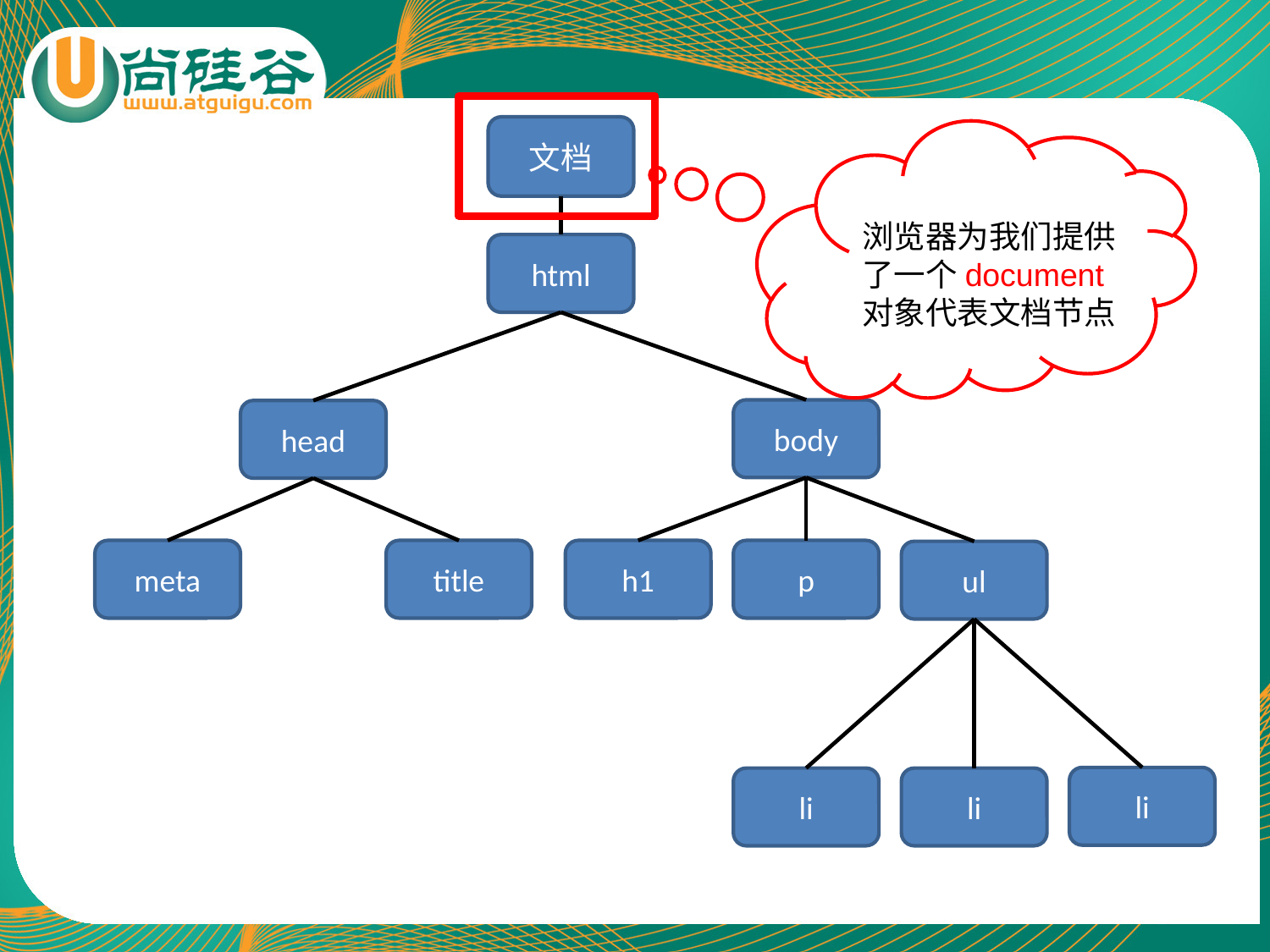

文档
html
body
head
meta
title
h1
p
ul
li
li
li

浏览器为我们提供了一个document对象代表文档节点